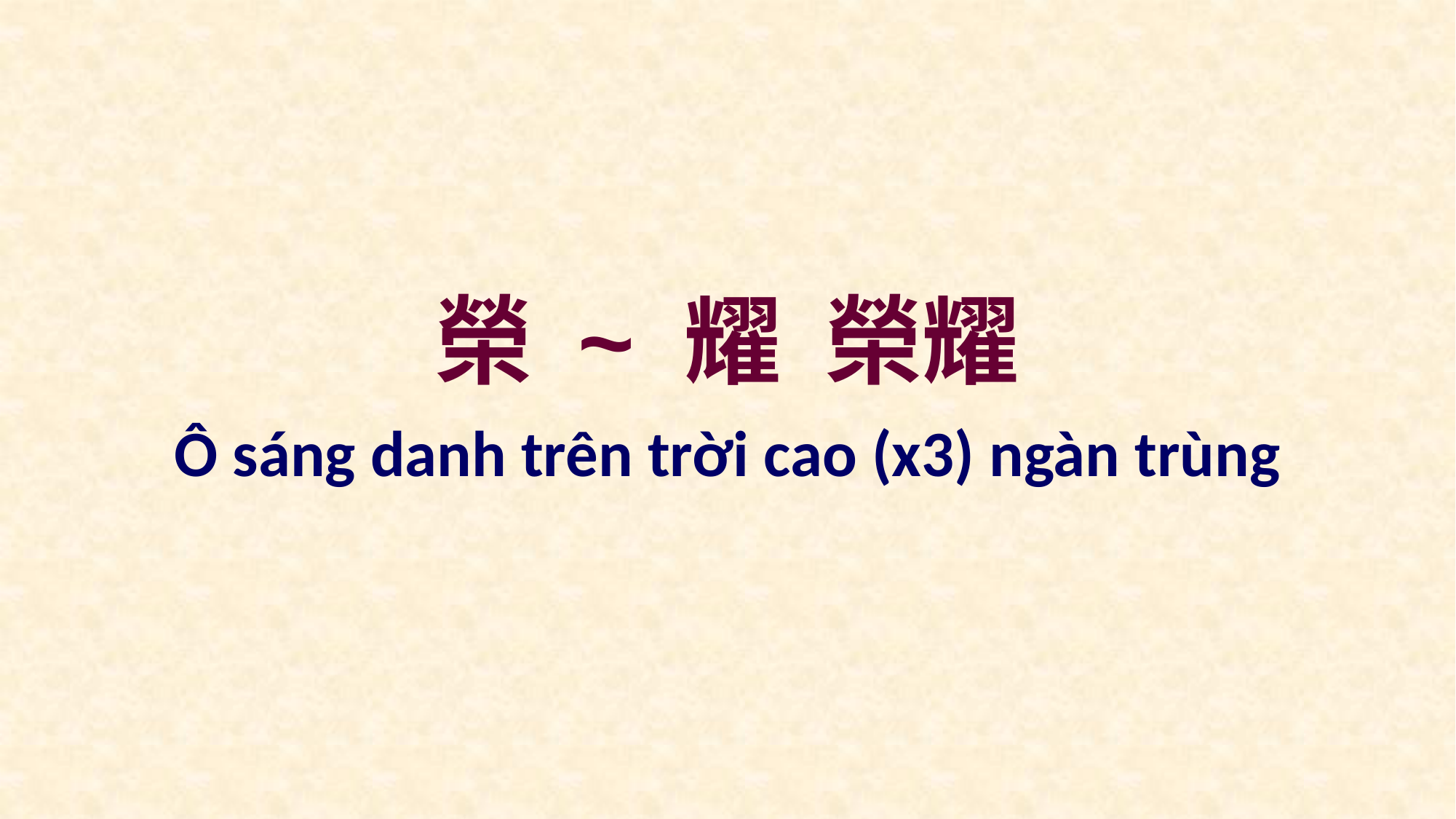

榮 ~ 耀  榮耀
Ô sáng danh trên trời cao (x3) ngàn trùng